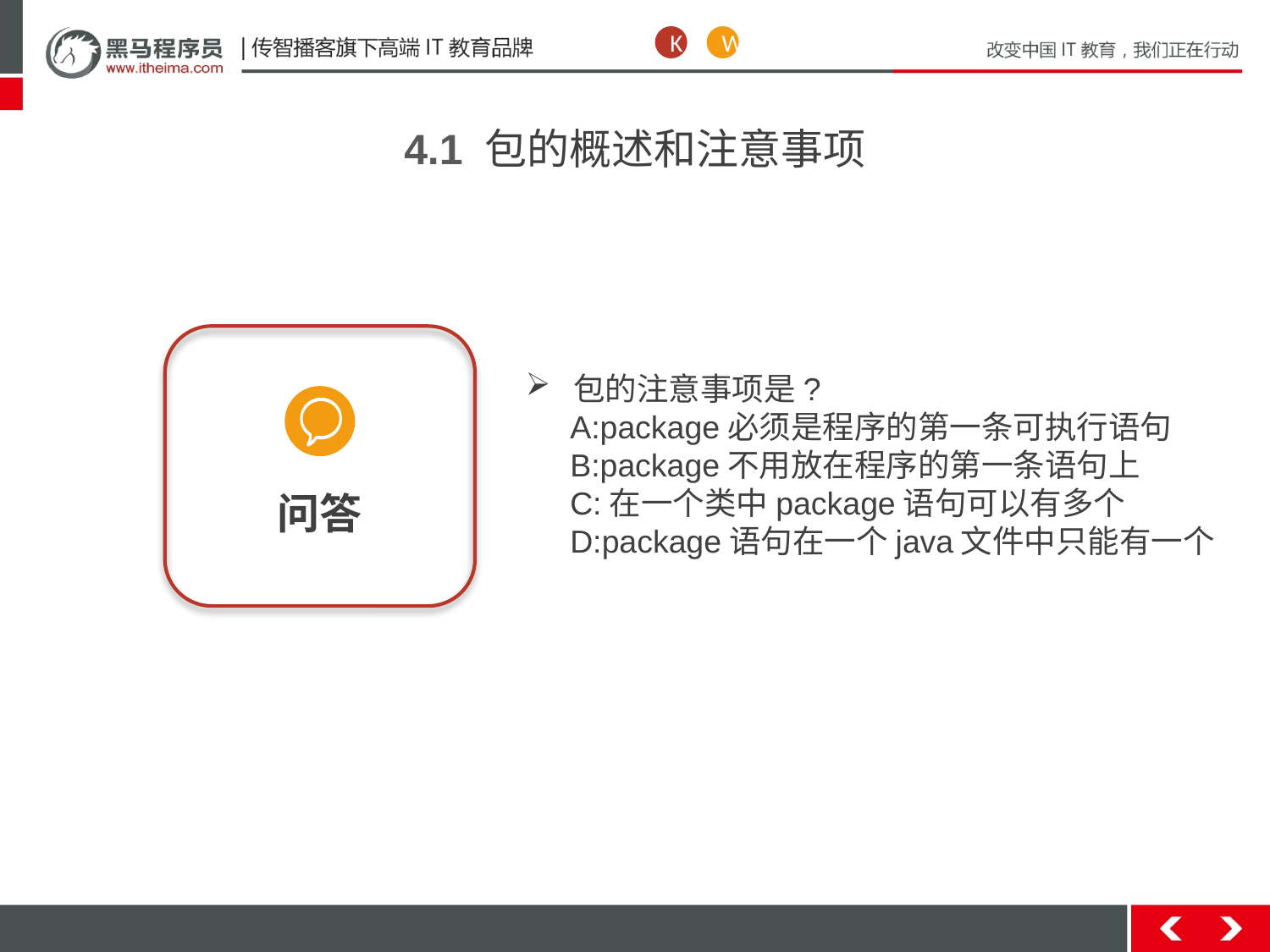

W
K
4.1 包的概述和注意事项

问答
包的注意事项是?
     A:package必须是程序的第一条可执行语句
     B:package不用放在程序的第一条语句上
     C:在一个类中package语句可以有多个
     D:package语句在一个java文件中只能有一个